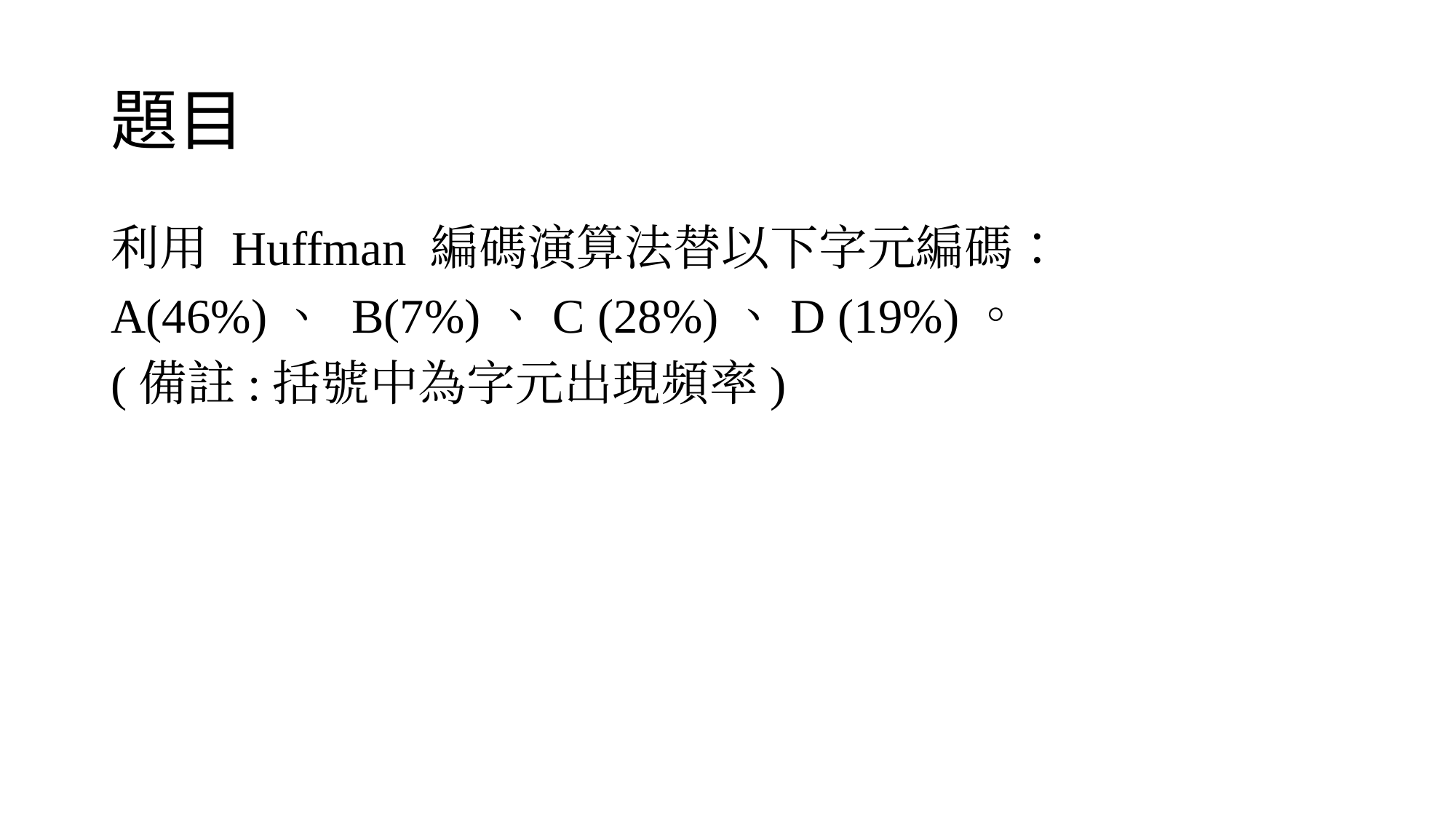

# 題目
利用 Huffman 編碼演算法替以下字元編碼：
A(46%)、 B(7%)、C (28%)、D (19%)。
(備註:括號中為字元出現頻率)